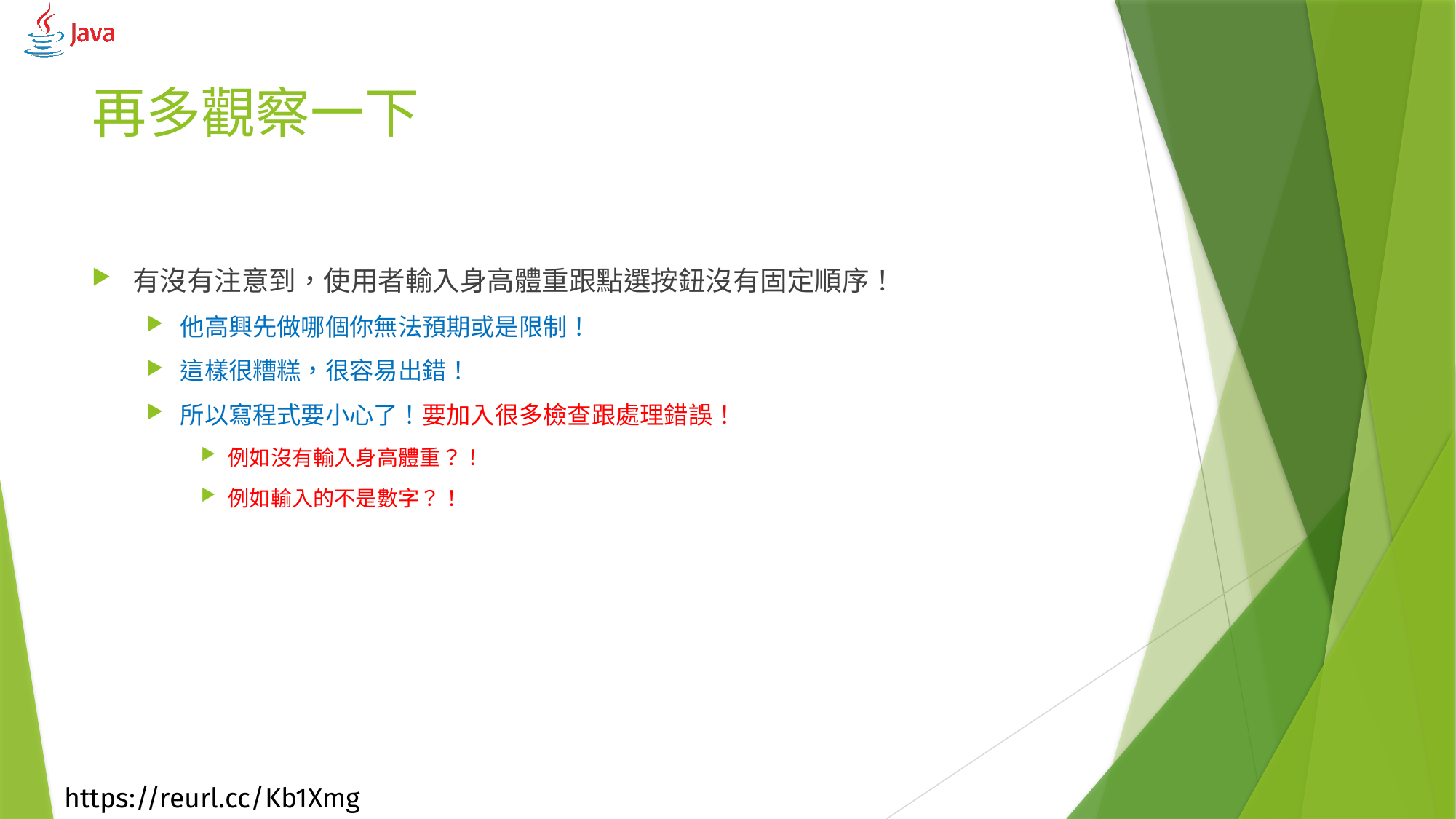

# 再多觀察一下
有沒有注意到，使用者輸入身高體重跟點選按鈕沒有固定順序！
他高興先做哪個你無法預期或是限制！
這樣很糟糕，很容易出錯！
所以寫程式要小心了！要加入很多檢查跟處理錯誤！
例如沒有輸入身高體重？！
例如輸入的不是數字？！